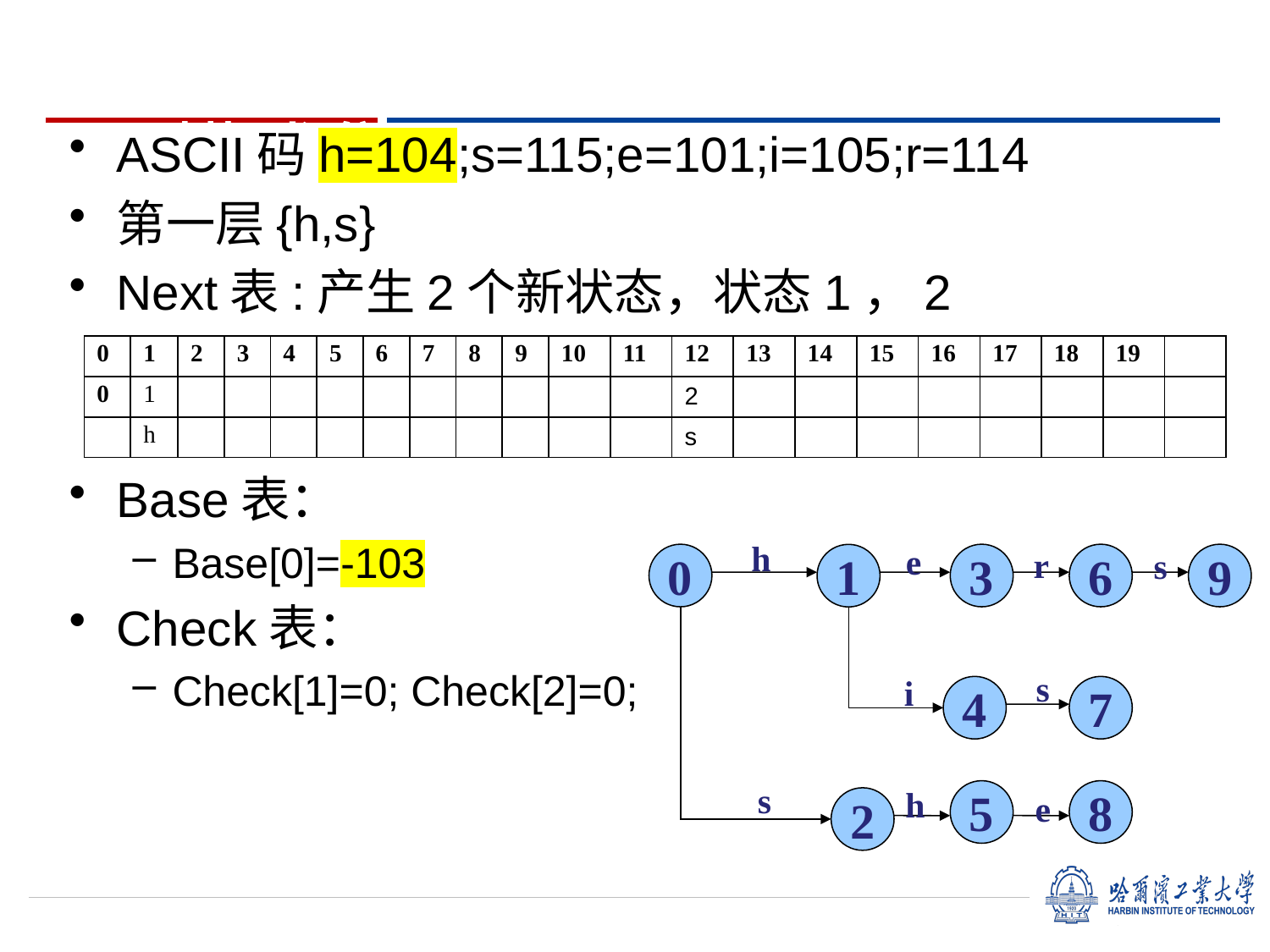

模式集{he, she, his, hers}
ASCII码h=104;s=115;e=101;i=105;r=114
第一层{h,s}
Next表:产生2个新状态，状态1，2

Base表：
Base[0]=-103
Check表：
Check[1]=0; Check[2]=0;
| 0 | 1 | 2 | 3 | 4 | 5 | 6 | 7 | 8 | 9 | 10 | 11 | 12 | 13 | 14 | 15 | 16 | 17 | 18 | 19 |  |
| --- | --- | --- | --- | --- | --- | --- | --- | --- | --- | --- | --- | --- | --- | --- | --- | --- | --- | --- | --- | --- |
| 0 | 1 |  |  |  |  |  |  |  |  |  |  | 2 |  |  |  |  |  |  |  |  |
|  | h |  |  |  |  |  |  |  |  |  |  | s |  |  |  |  |  |  |  |  |
h
e
r
s
0
3
6
9
1

s
i
4
7

s
h
e
5
8
2